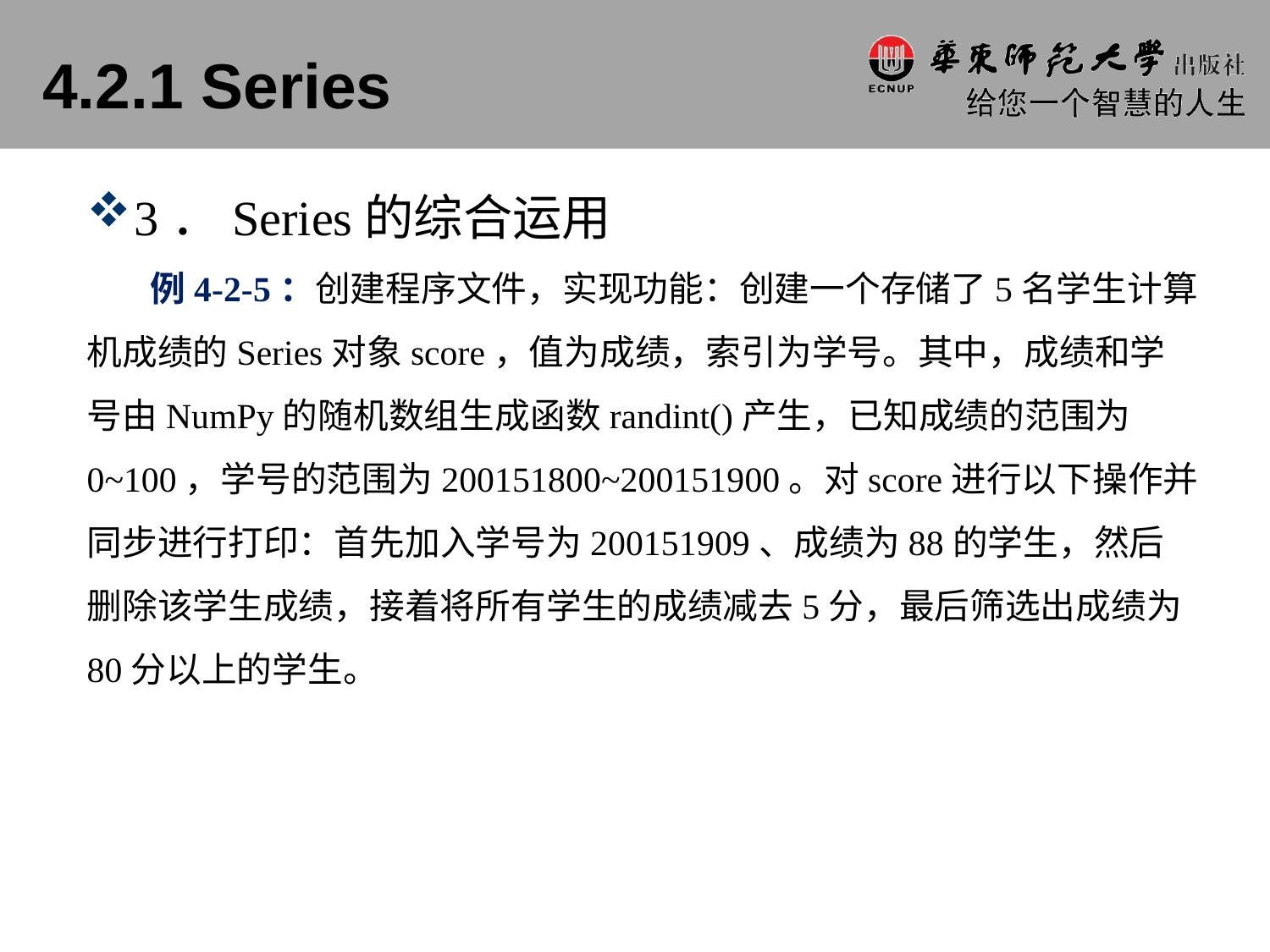

# 4.2.1 Series
3．Series的综合运用
例4-2-5：创建程序文件，实现功能：创建一个存储了5名学生计算机成绩的Series对象score，值为成绩，索引为学号。其中，成绩和学号由NumPy的随机数组生成函数randint()产生，已知成绩的范围为0~100，学号的范围为200151800~200151900。对score进行以下操作并同步进行打印：首先加入学号为200151909、成绩为88的学生，然后删除该学生成绩，接着将所有学生的成绩减去5分，最后筛选出成绩为80分以上的学生。